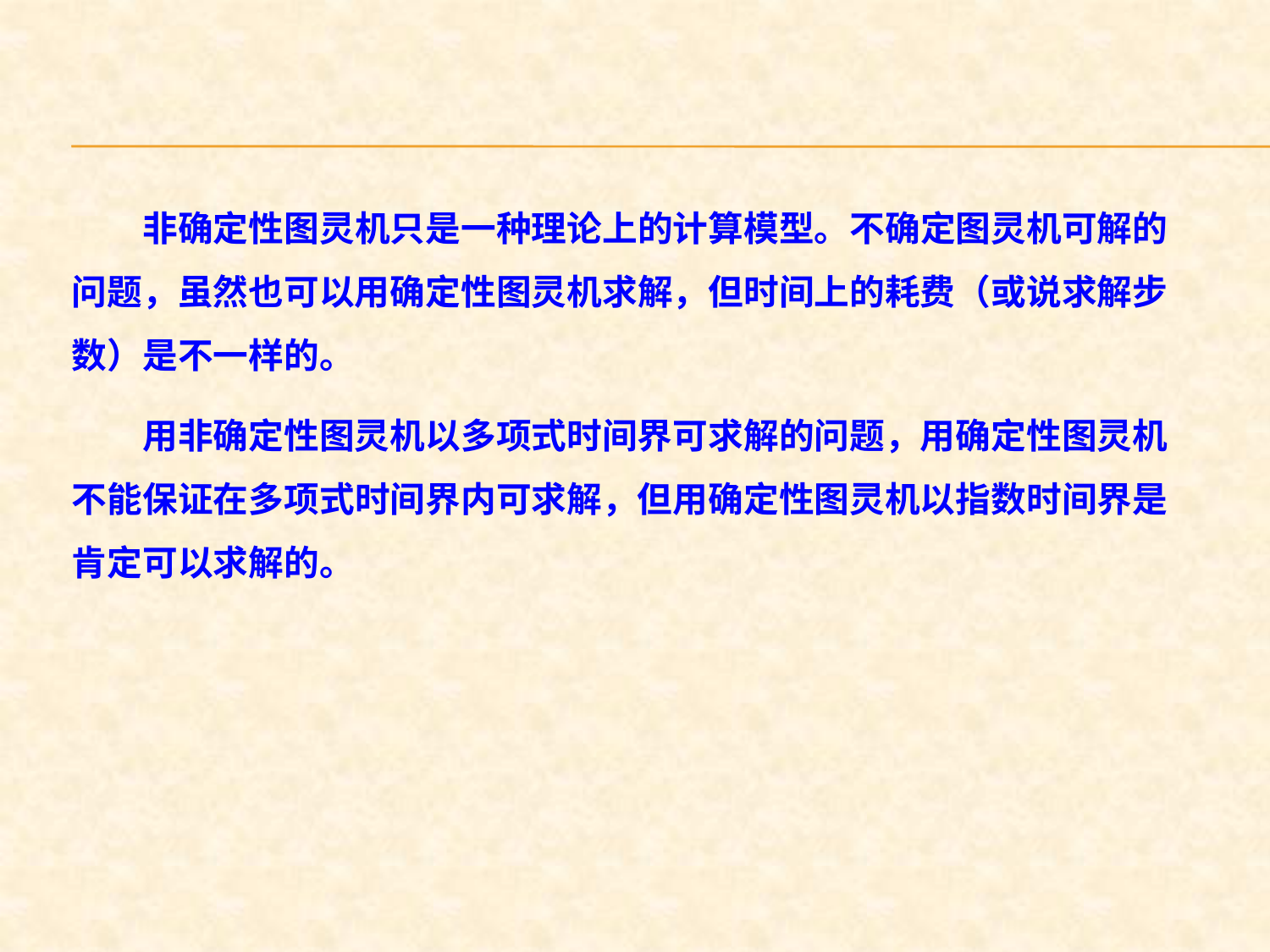

非确定性图灵机只是一种理论上的计算模型。不确定图灵机可解的问题，虽然也可以用确定性图灵机求解，但时间上的耗费（或说求解步数）是不一样的。
　　用非确定性图灵机以多项式时间界可求解的问题，用确定性图灵机不能保证在多项式时间界内可求解，但用确定性图灵机以指数时间界是肯定可以求解的。